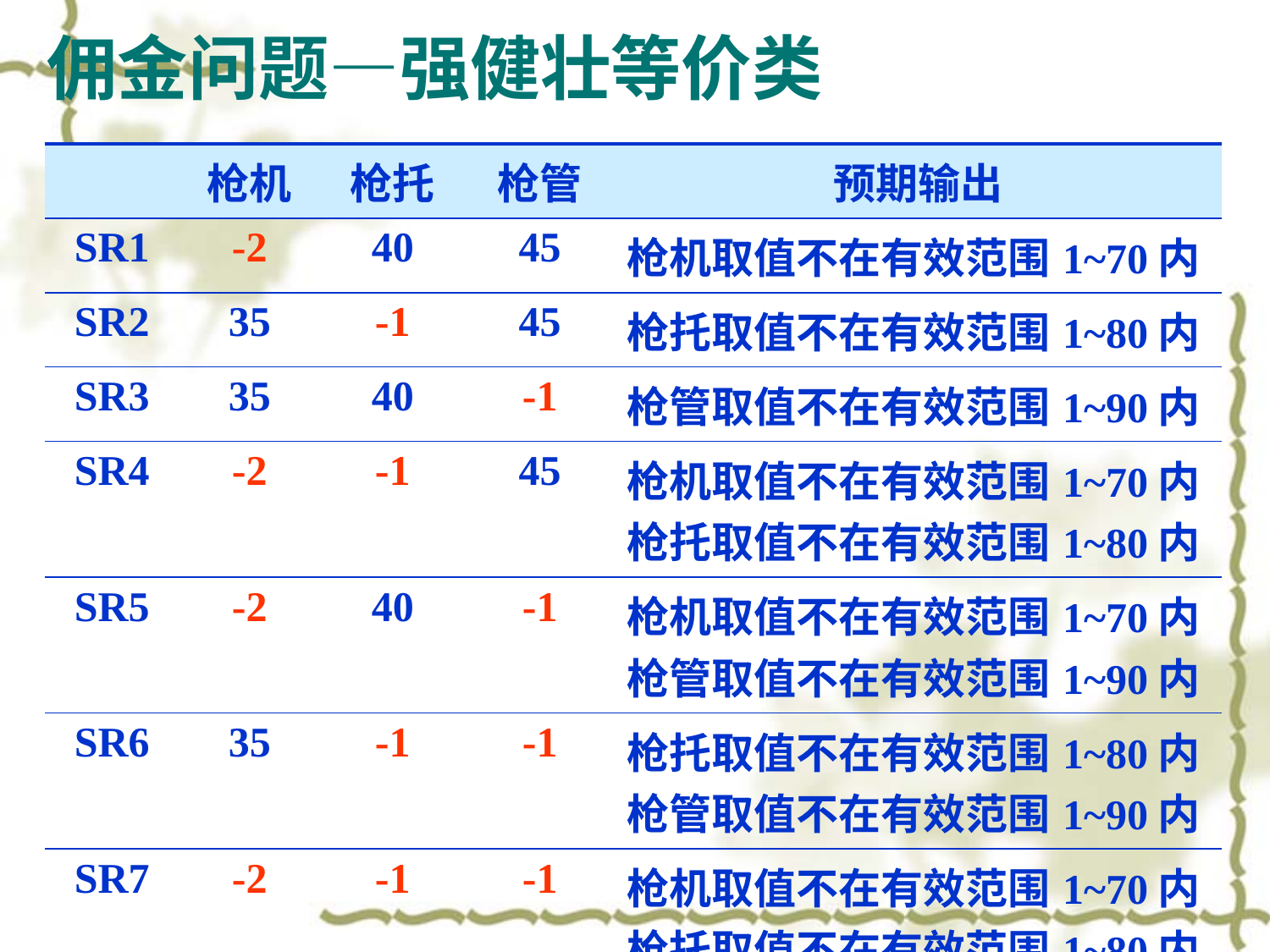

# 佣金问题—强健壮等价类
|  | 枪机 | 枪托 | 枪管 | 预期输出 |
| --- | --- | --- | --- | --- |
| SR1 | -2 | 40 | 45 | 枪机取值不在有效范围1~70内 |
| SR2 | 35 | -1 | 45 | 枪托取值不在有效范围1~80内 |
| SR3 | 35 | 40 | -1 | 枪管取值不在有效范围1~90内 |
| SR4 | -2 | -1 | 45 | 枪机取值不在有效范围1~70内 枪托取值不在有效范围1~80内 |
| SR5 | -2 | 40 | -1 | 枪机取值不在有效范围1~70内 枪管取值不在有效范围1~90内 |
| SR6 | 35 | -1 | -1 | 枪托取值不在有效范围1~80内 枪管取值不在有效范围1~90内 |
| SR7 | -2 | -1 | -1 | 枪机取值不在有效范围1~70内 枪托取值不在有效范围1~80内枪管取值不在有效范围1~90内 |